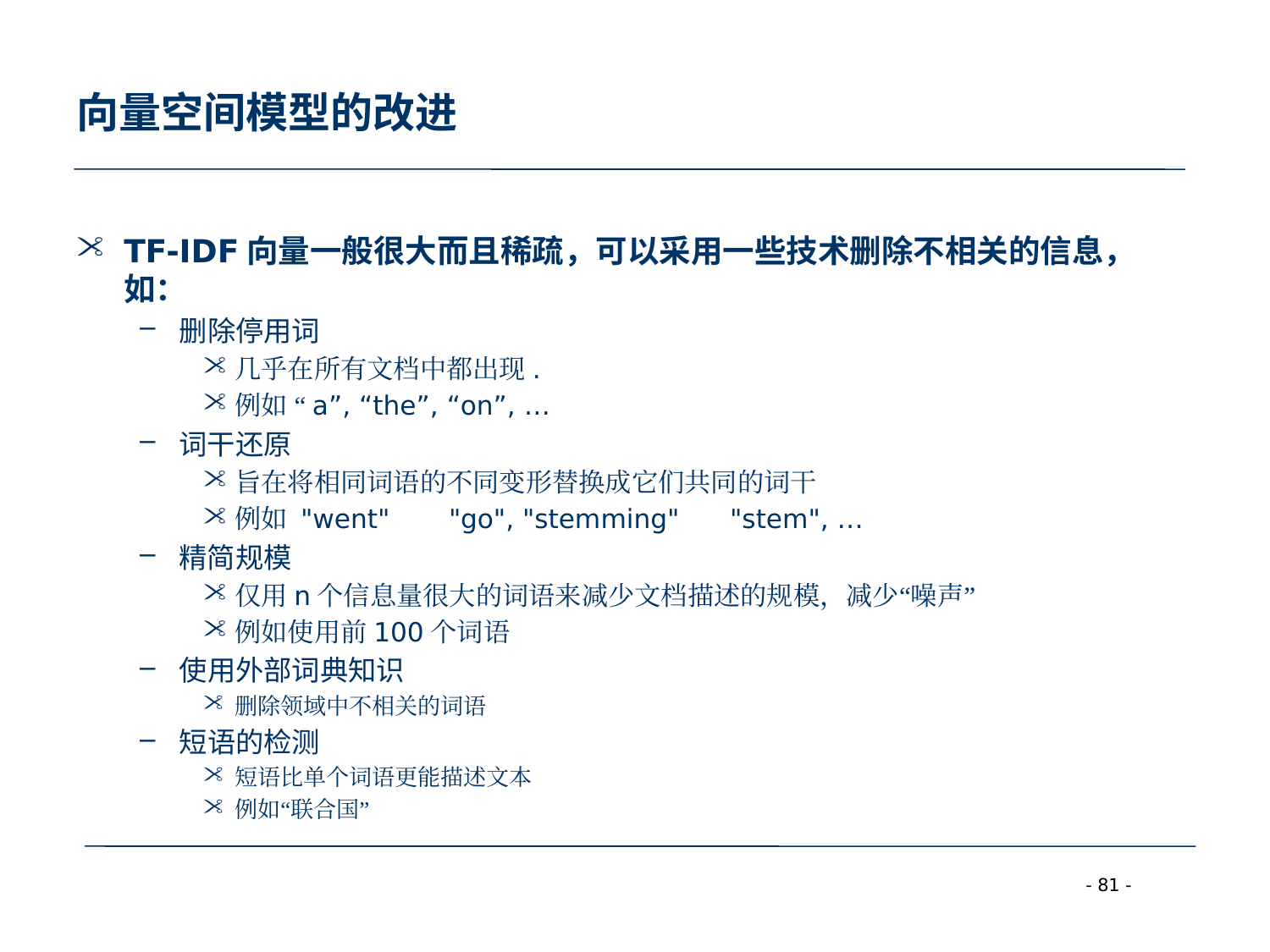

# 向量空间模型的改进
TF-IDF向量一般很大而且稀疏，可以采用一些技术删除不相关的信息，如：
删除停用词
几乎在所有文档中都出现.
例如 “a”, “the”, “on”, …
词干还原
旨在将相同词语的不同变形替换成它们共同的词干
例如 "went"       "go", "stemming"      "stem", …
精简规模
仅用n个信息量很大的词语来减少文档描述的规模，减少“噪声”
例如使用前100个词语
使用外部词典知识
删除领域中不相关的词语
短语的检测
短语比单个词语更能描述文本
例如“联合国”